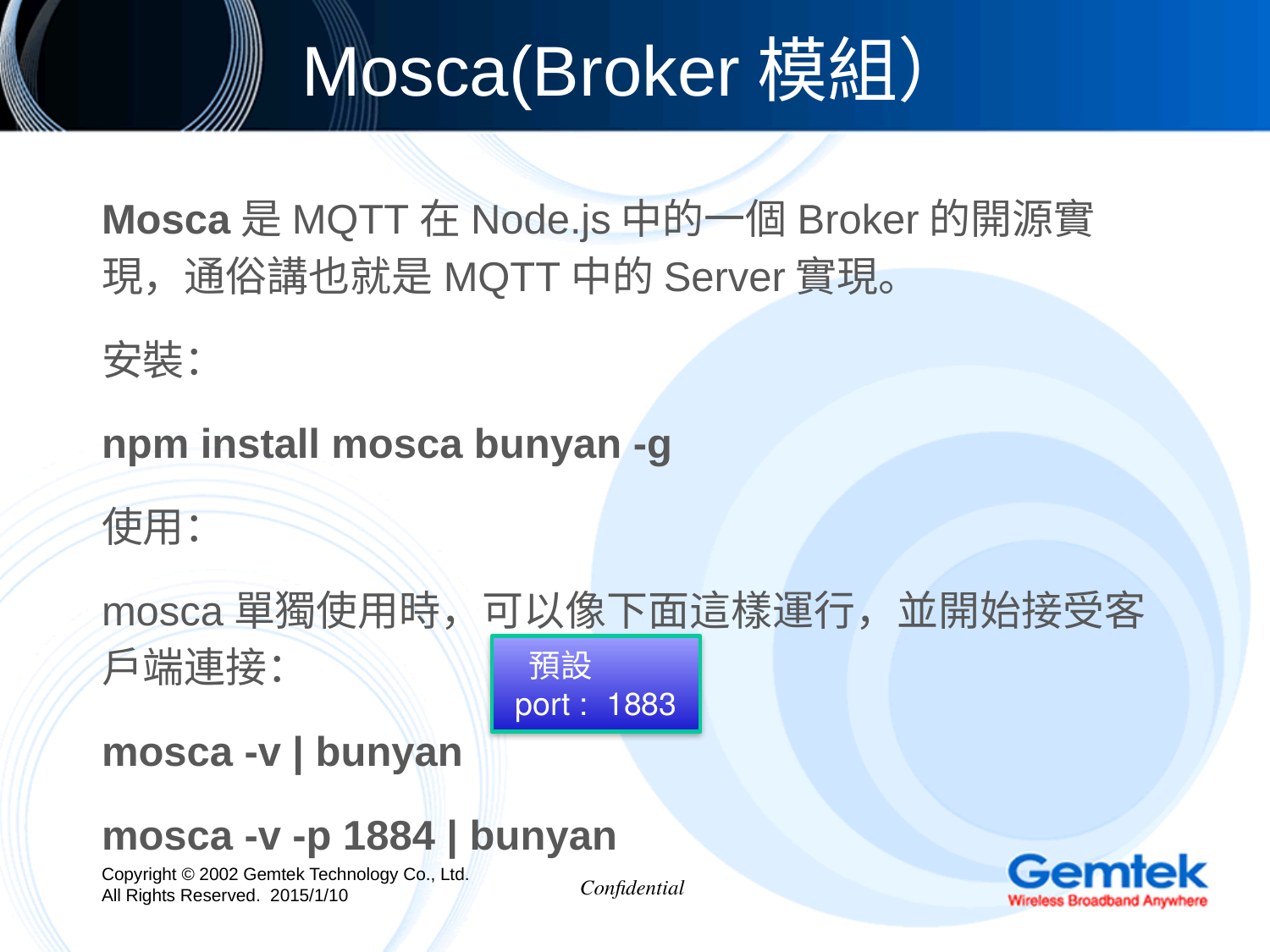

# Mosca(Broker模組）
Mosca是MQTT在Node.js中的一個Broker的開源實現，通俗講也就是MQTT中的Server實現。
安裝：
npm install mosca bunyan -g
使用：
mosca單獨使用時，可以像下面這樣運行，並開始接受客戶端連接：
mosca -v | bunyan
mosca -v -p 1884 | bunyan
預設         port :  1883